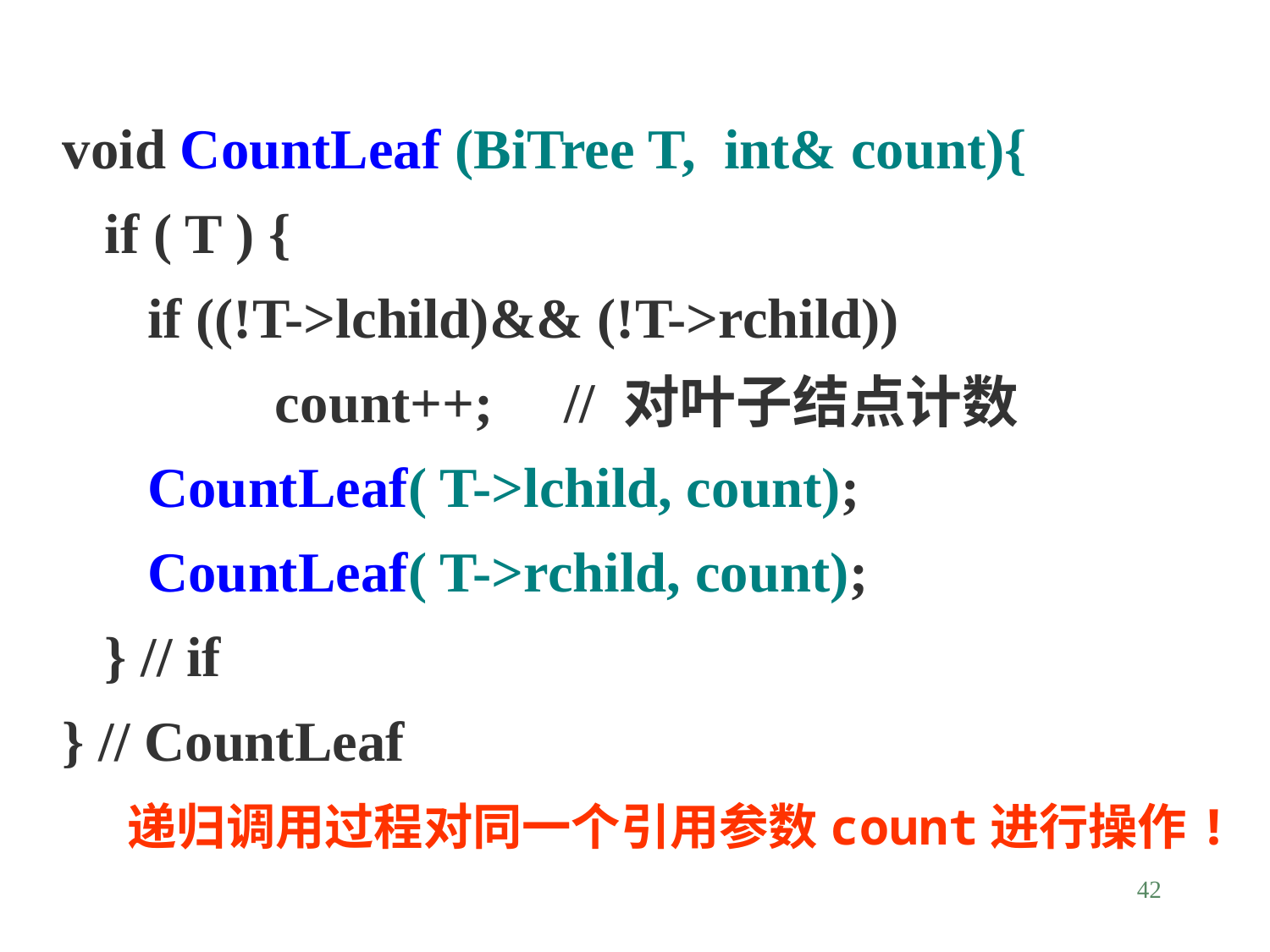

void CountLeaf (BiTree T,  int& count){
   if ( T ) {
      if ((!T->lchild)&& (!T->rchild))
               count++;     // 对叶子结点计数
      CountLeaf( T->lchild, count);
      CountLeaf( T->rchild, count);
   } // if
} // CountLeaf
    递归调用过程对同一个引用参数count进行操作!
42